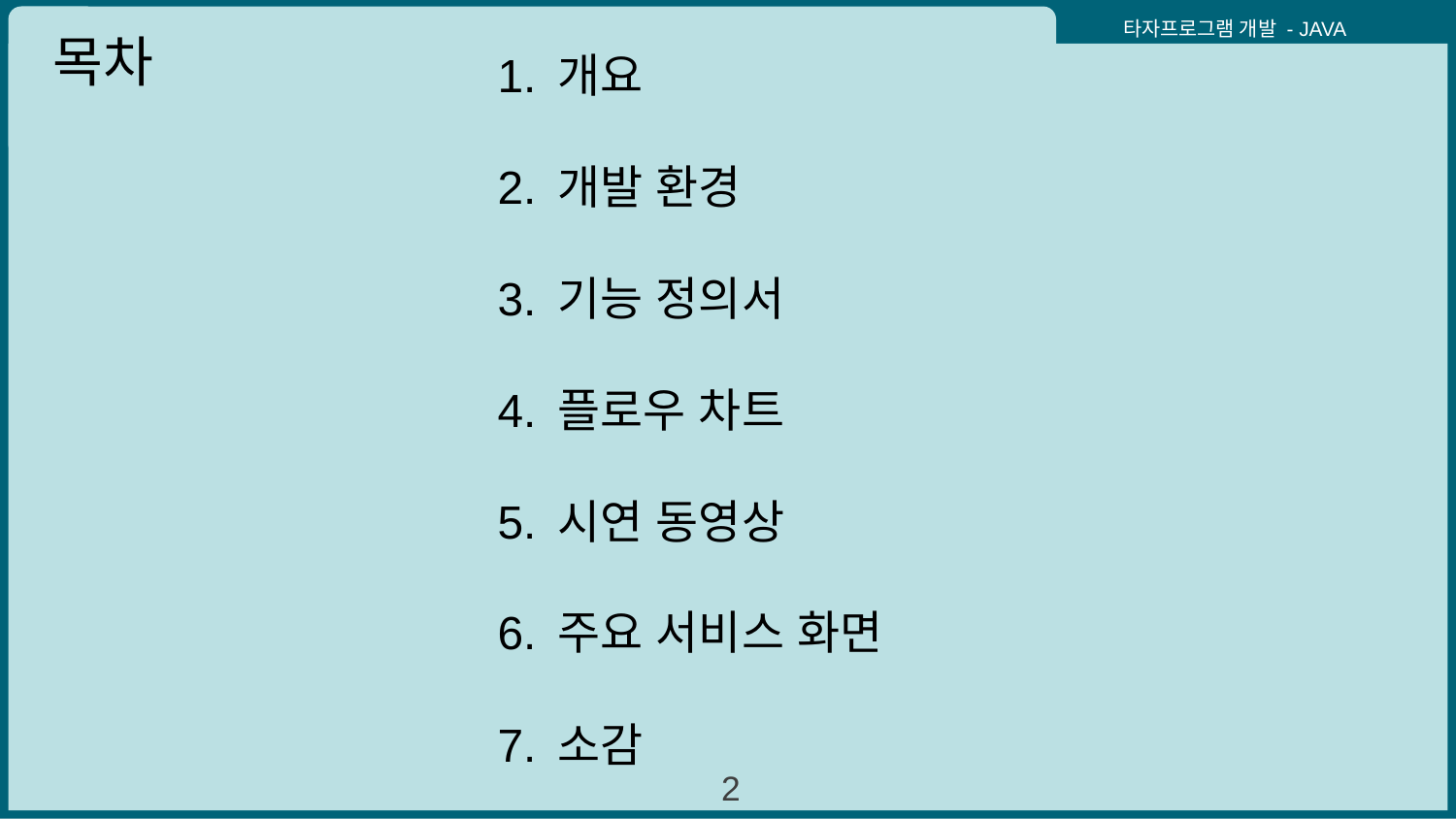

목차
개요

개발 환경

기능 정의서

플로우 차트

시연 동영상

주요 서비스 화면

소감